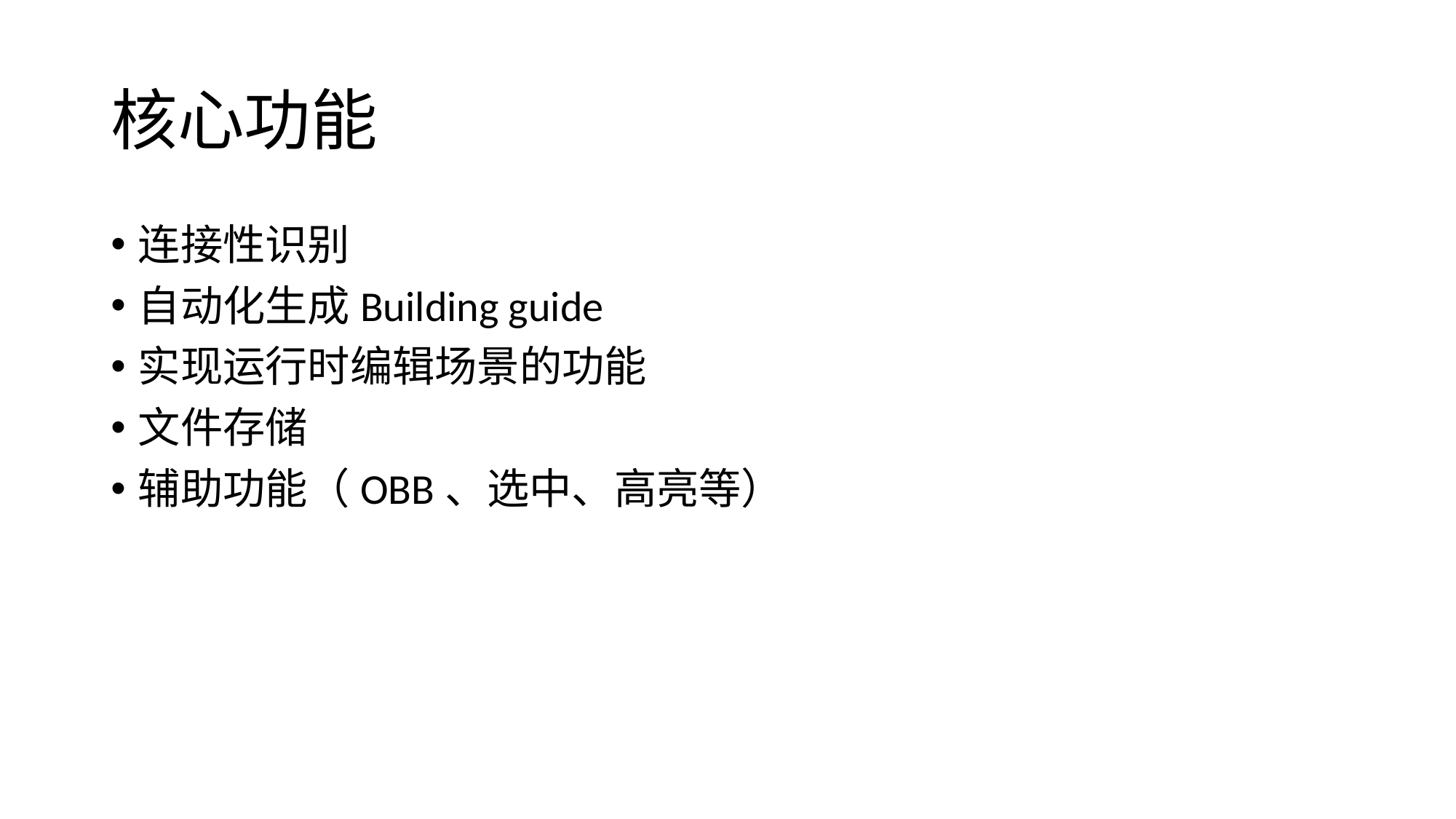

# 核心功能
连接性识别
自动化生成Building guide
实现运行时编辑场景的功能
文件存储
辅助功能（OBB、选中、高亮等）